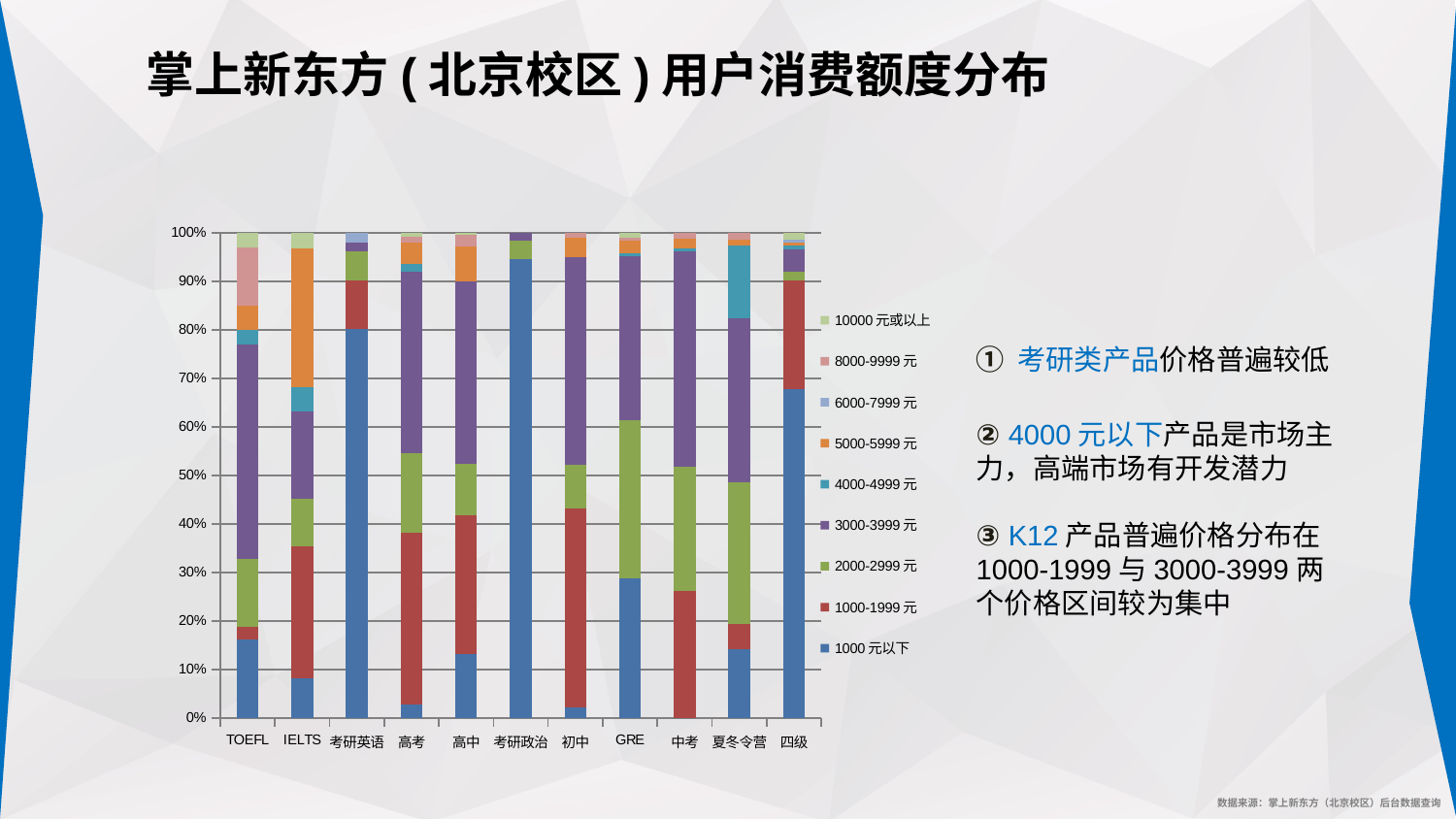

掌上新东方(北京校区)用户消费额度分布

### Chart

| Category | 1000元以下 | 1000-1999元 | 2000-2999元 | 3000-3999元 | 4000-4999元 | 5000-5999元 | 6000-7999元 | 8000-9999元 | 10000元或以上 |
|---|---|---|---|---|---|---|---|---|---|
| TOEFL | 100.0 | 16.0 | 85.0 | 272.0 | 18.0 | 31.0 | 0.0 | 74.0 | 18.0 |
| IELTS | 33.0 | 110.0 | 39.0 | 73.0 | 20.0 | 115.0 | 0.0 | 0.0 | 13.0 |
| 考研英语 | 319.0 | 40.0 | 24.0 | 7.0 | 0.0 | 0.0 | 8.0 | 0.0 | 0.0 |
| 高考 | 10.0 | 129.0 | 59.0 | 136.0 | 6.0 | 16.0 | 0.0 | 4.0 | 3.0 |
| 高中 | 37.0 | 80.0 | 30.0 | 105.0 | 0.0 | 20.0 | 0.0 | 7.0 | 1.0 |
| 考研政治 | 228.0 | 0.0 | 9.0 | 4.0 | 0.0 | 0.0 | 0.0 | 0.0 | 0.0 |
| 初中 | 5.0 | 89.0 | 20.0 | 93.0 | 0.0 | 9.0 | 0.0 | 2.0 | 0.0 |
| GRE | 54.0 | 0.0 | 61.0 | 63.0 | 1.0 | 5.0 | 0.0 | 1.0 | 2.0 |
| 中考 | 0.0 | 48.0 | 47.0 | 81.0 | 1.0 | 4.0 | 0.0 | 2.0 | 0.0 |
| 夏冬令营 | 22.0 | 8.0 | 45.0 | 52.0 | 23.0 | 2.0 | 0.0 | 2.0 | 0.0 |
| 四级 | 103.0 | 34.0 | 3.0 | 7.0 | 1.0 | 1.0 | 1.0 | 0.0 | 2.0 |
① 考研类产品价格普遍较低
② 4000元以下产品是市场主力，高端市场有开发潜力
③ K12产品普遍价格分布在1000-1999与3000-3999两个价格区间较为集中